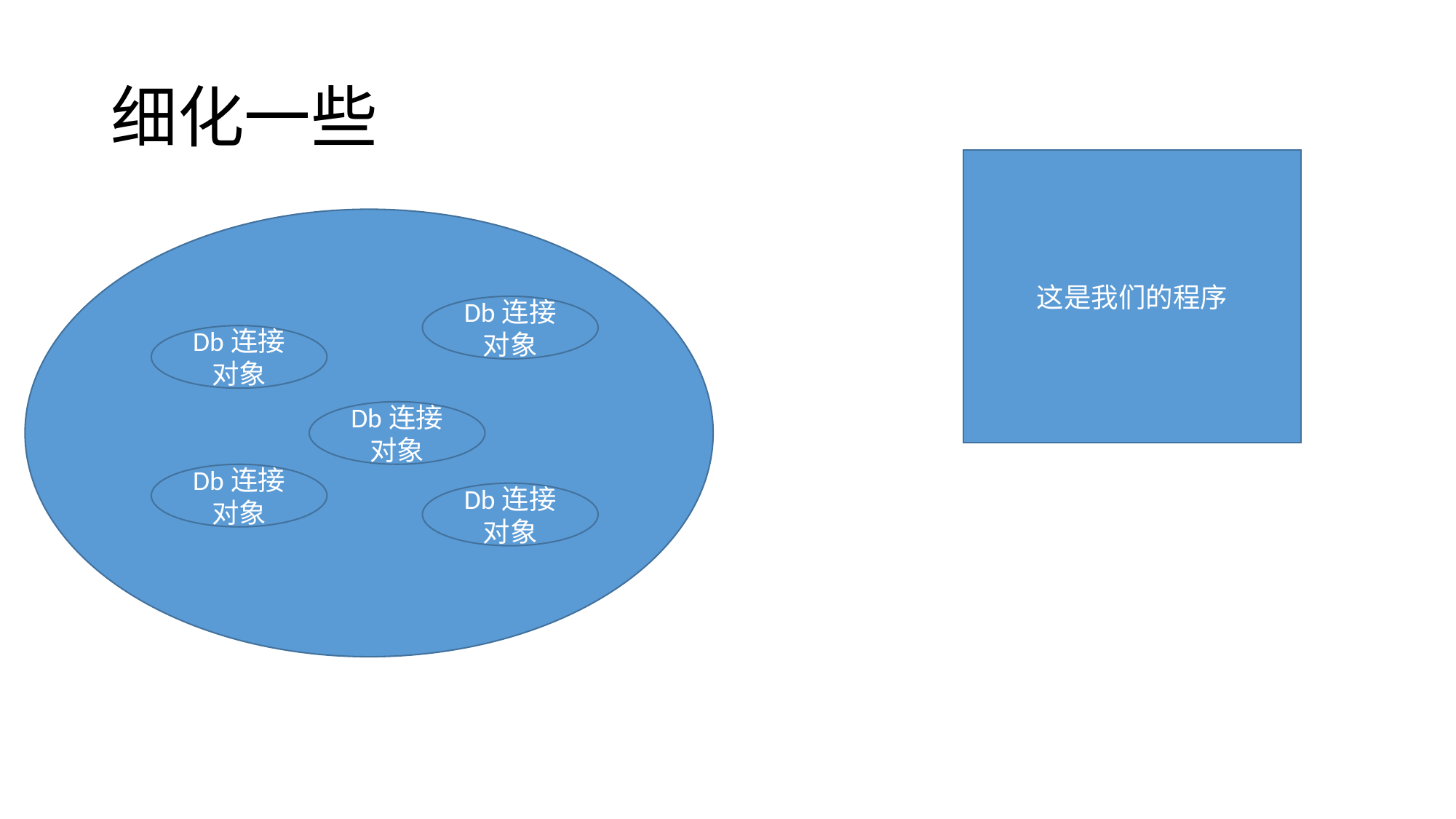

# 细化一些
这是我们的程序

Db连接对象
Db连接对象
Db连接对象
Db连接对象
Db连接对象